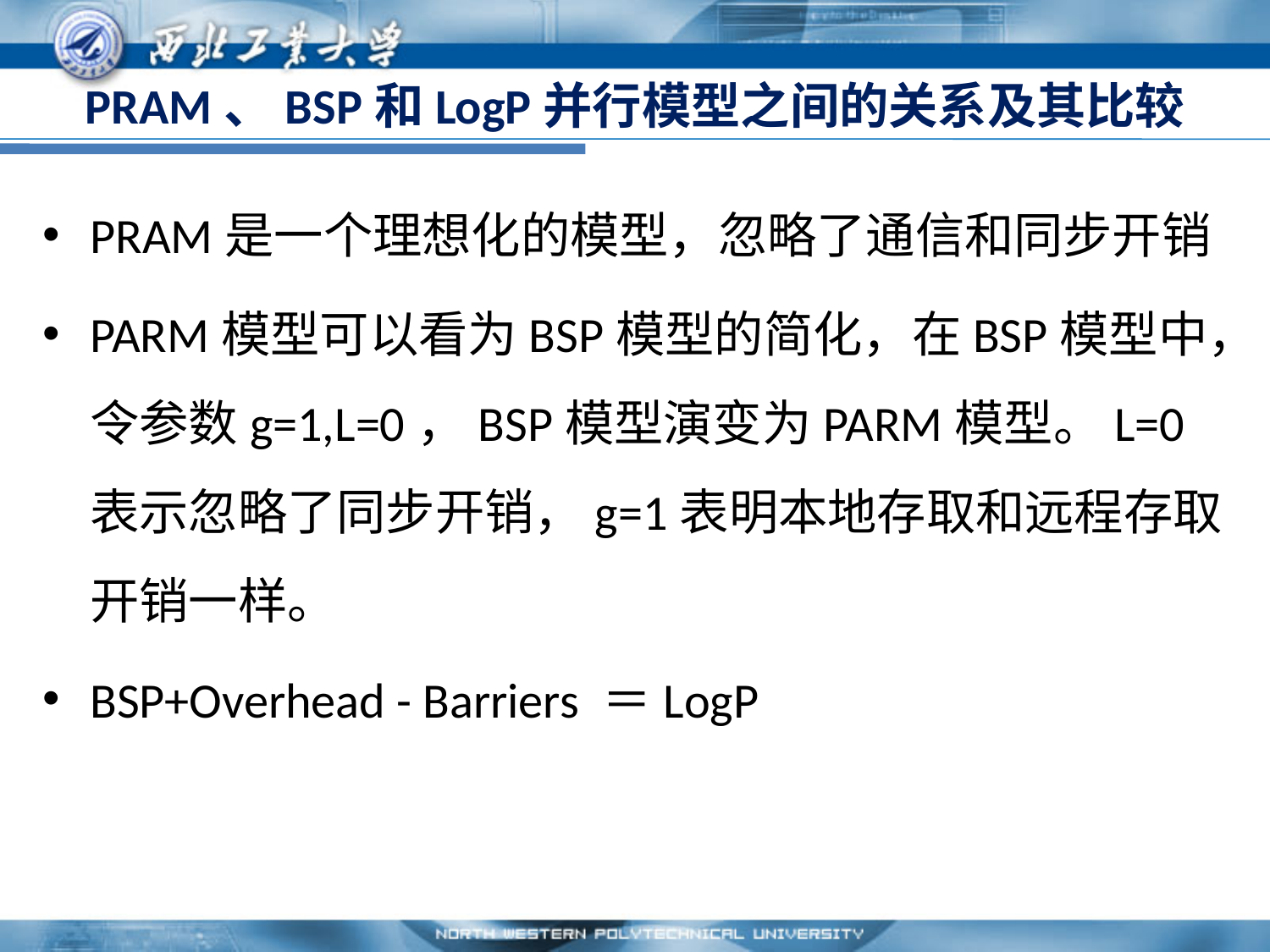

# PRAM、BSP和LogP并行模型之间的关系及其比较
PRAM是一个理想化的模型，忽略了通信和同步开销
PARM模型可以看为BSP模型的简化，在BSP模型中，令参数g=1,L=0，BSP模型演变为PARM模型。L=0表示忽略了同步开销，g=1表明本地存取和远程存取开销一样。
BSP+Overhead - Barriers ＝LogP